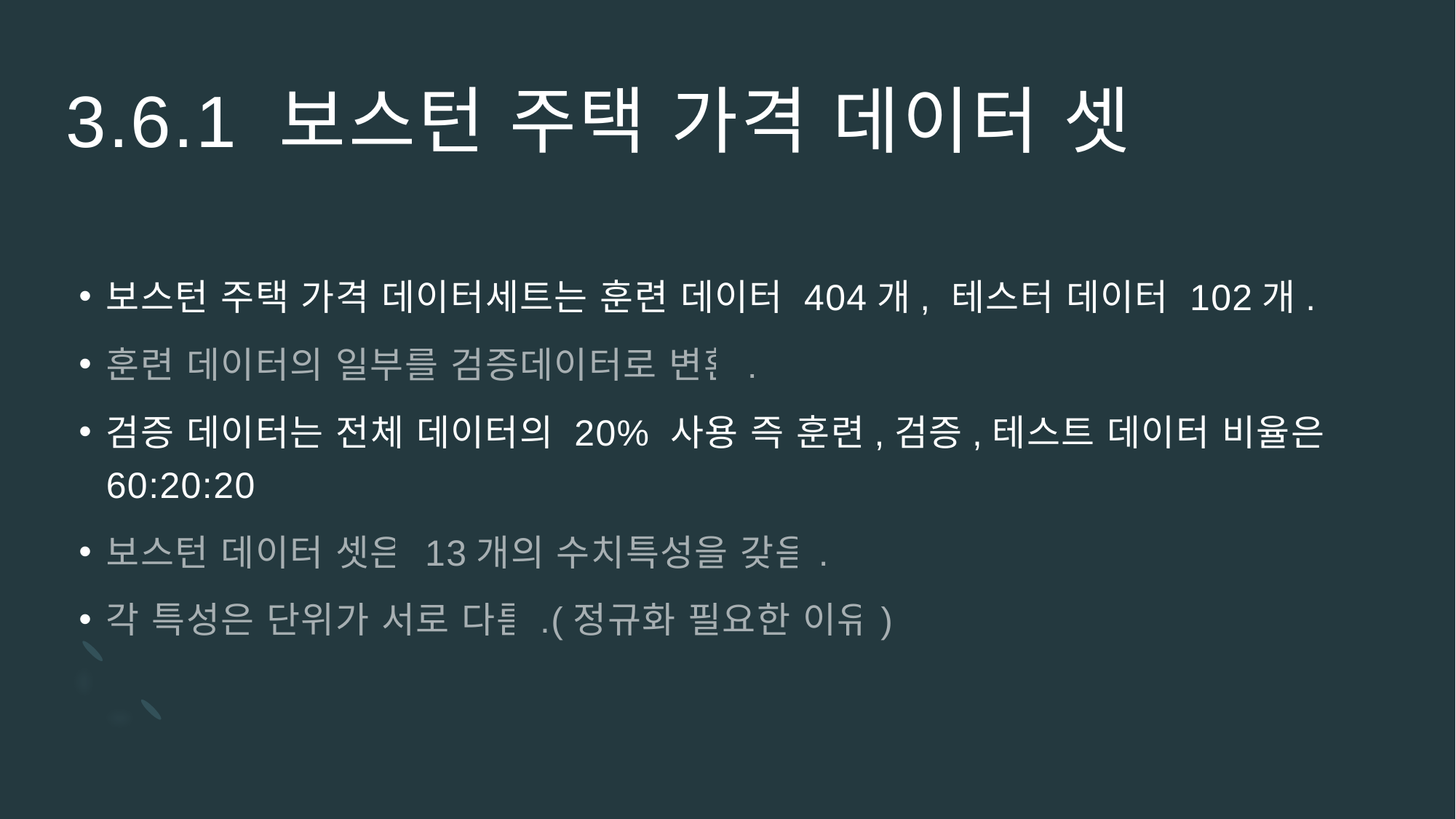

# 3.6.1 보스턴 주택 가격 데이터 셋

보스턴 주택 가격 데이터세트는 훈련 데이터 404개, 테스터 데이터 102개.
훈련 데이터의 일부를 검증데이터로 변환.
검증 데이터는 전체 데이터의 20% 사용 즉 훈련,검증,테스트 데이터 비율은60:20:20
보스턴 데이터 셋은 13개의 수치특성을 갖음.
각 특성은 단위가 서로 다름.(정규화 필요한 이유)